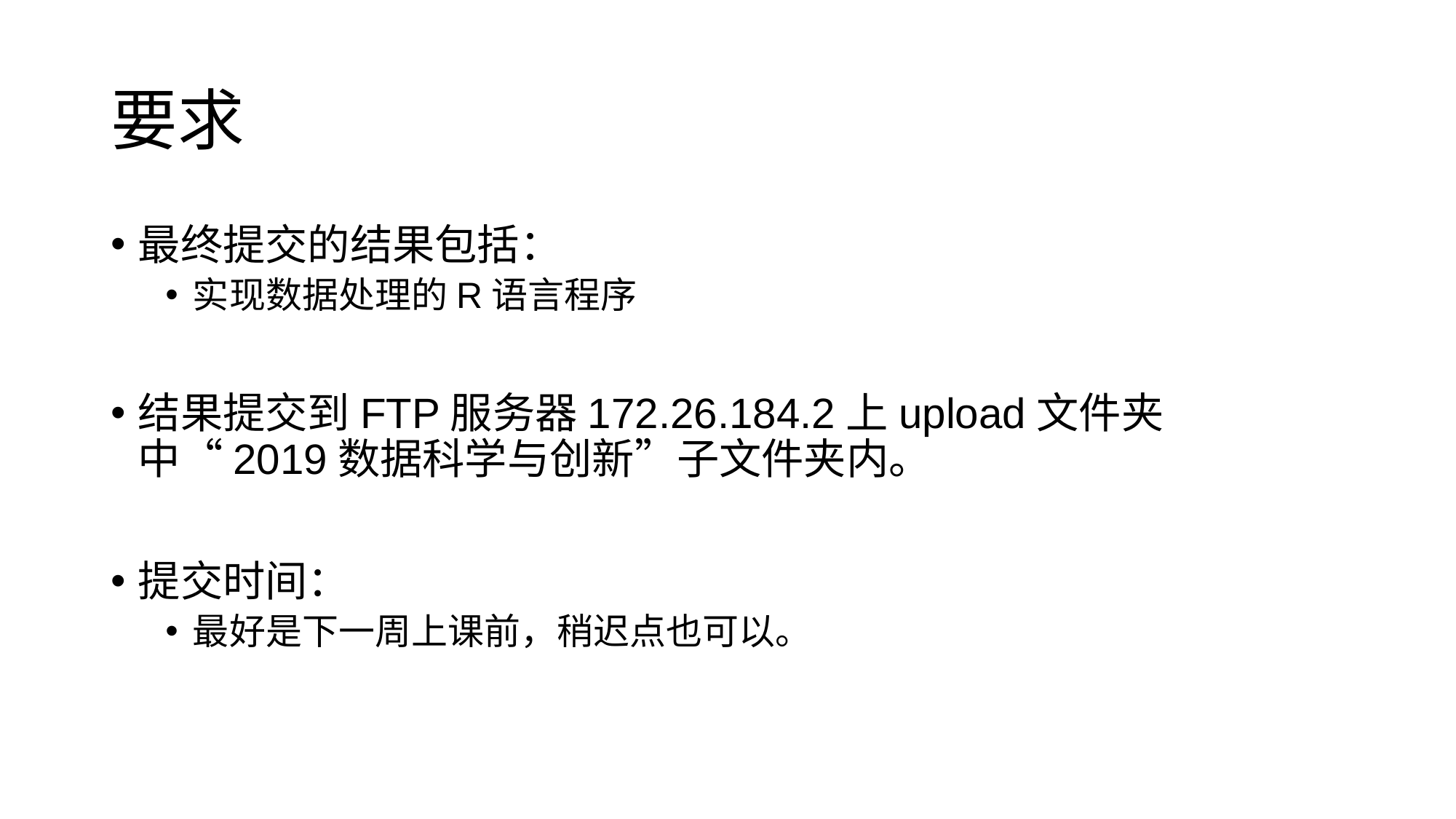

# 要求
最终提交的结果包括：
实现数据处理的R语言程序

结果提交到FTP服务器172.26.184.2上upload文件夹中“2019数据科学与创新”子文件夹内。

提交时间：
最好是下一周上课前，稍迟点也可以。